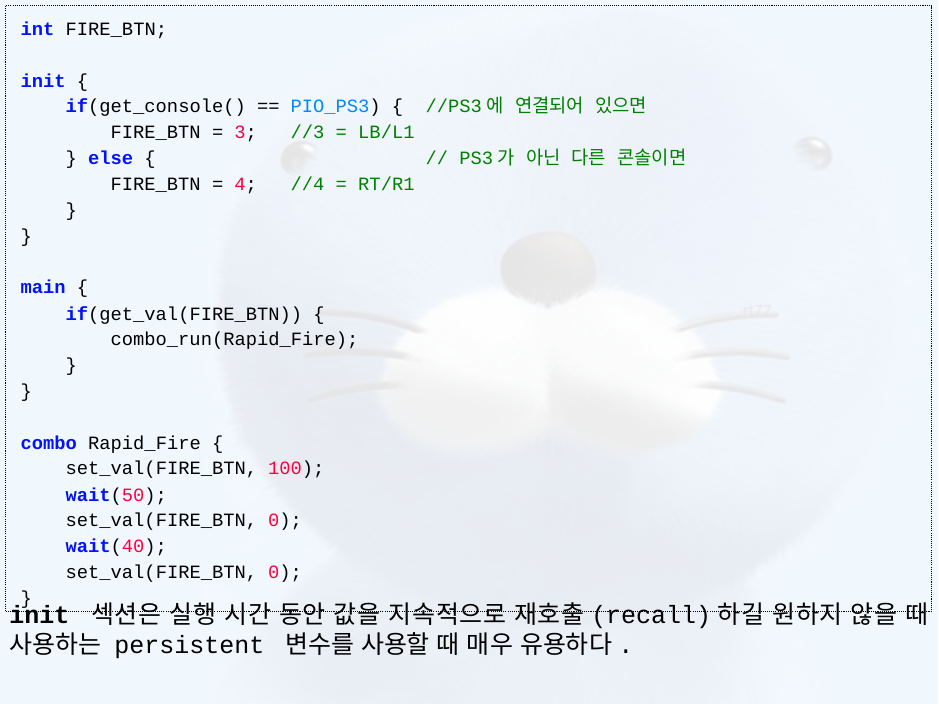

init 섹션은 실행 시간 동안 값을 지속적으로 재호출(recall)하길 원하지 않을 때 사용하는 persistent 변수를 사용할 때 매우 유용하다.
int FIRE_BTN;

init {
    if(get_console() == PIO_PS3) {  //PS3에 연결되어 있으면
        FIRE_BTN = 3;   //3 = LB/L1
    } else {                        // PS3가 아닌 다른 콘솔이면
        FIRE_BTN = 4;   //4 = RT/R1
    }
}

main {
    if(get_val(FIRE_BTN)) {
        combo_run(Rapid_Fire);
    }
}

combo Rapid_Fire {
    set_val(FIRE_BTN, 100);
    wait(50);
    set_val(FIRE_BTN, 0);
    wait(40);
    set_val(FIRE_BTN, 0);
}